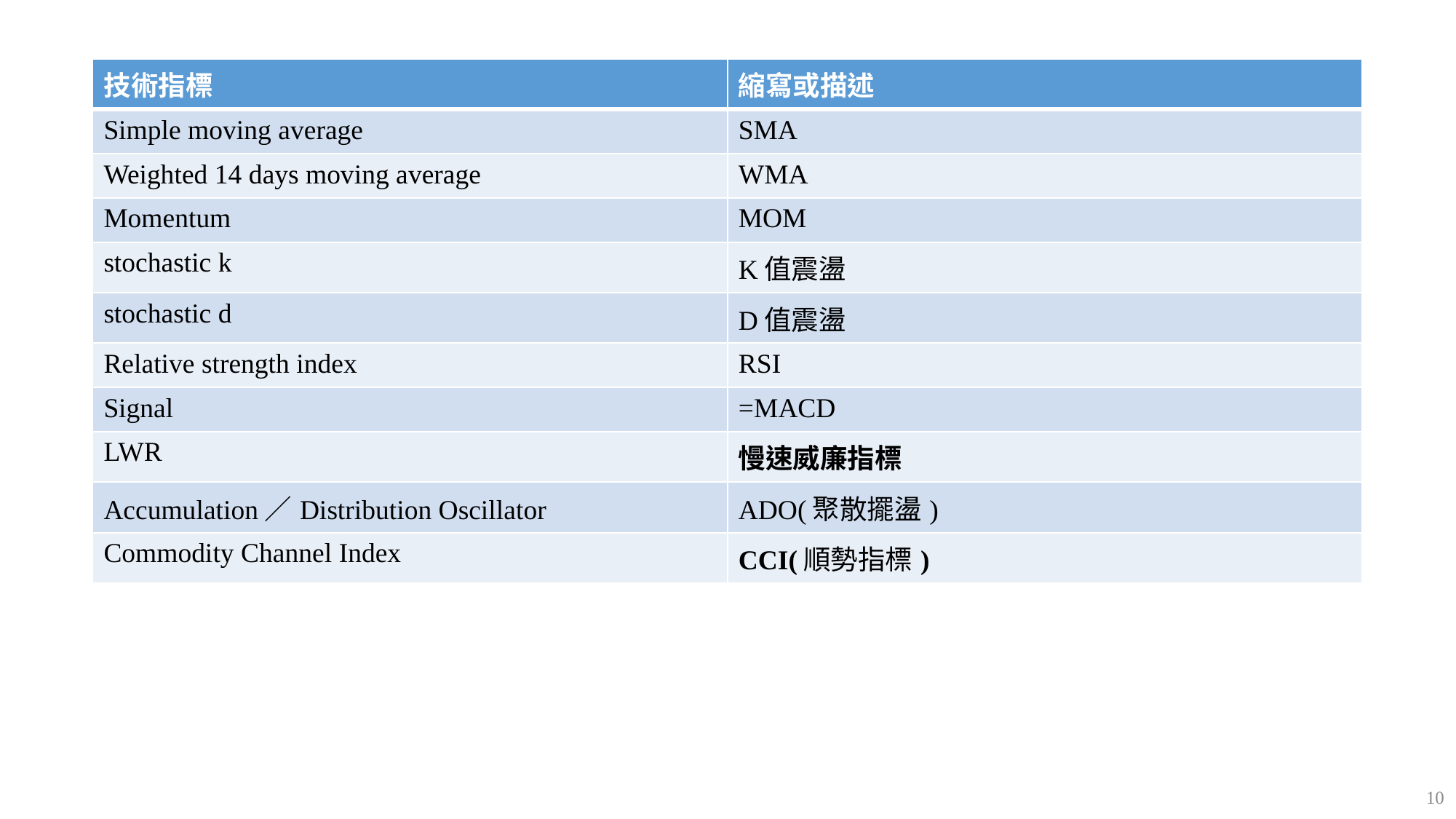

| 技術指標 | 縮寫或描述 |
| --- | --- |
| Simple moving average | SMA |
| Weighted 14 days moving average | WMA |
| Momentum | MOM |
| stochastic k | K值震盪 |
| stochastic d | D值震盪 |
| Relative strength index | RSI |
| Signal | =MACD |
| LWR | 慢速威廉指標 |
| Accumulation／Distribution Oscillator | ADO(聚散擺盪) |
| Commodity Channel Index | CCI(順勢指標) |
10